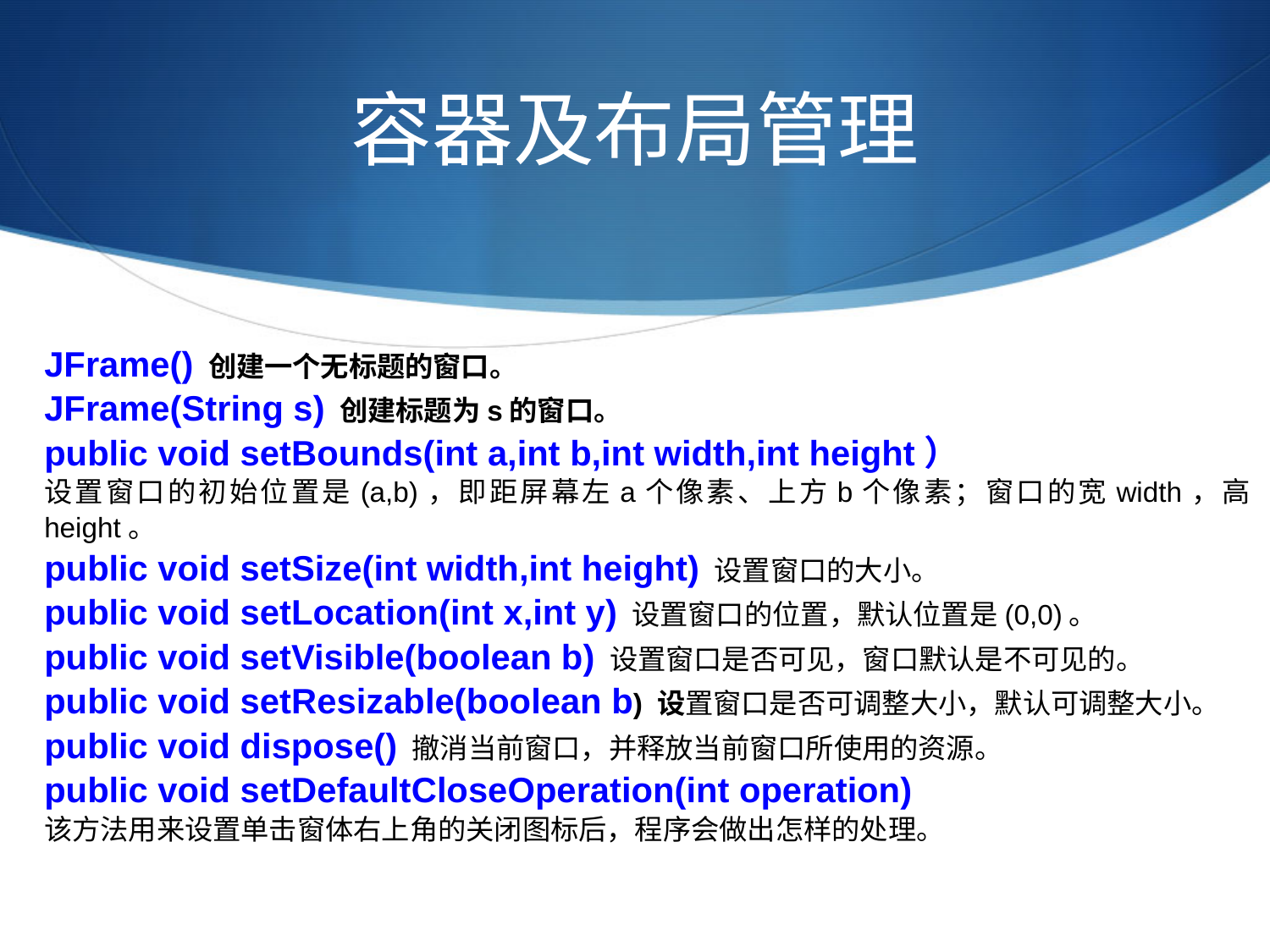

# 容器及布局管理
JFrame() 创建一个无标题的窗口。
JFrame(String s) 创建标题为s的窗口。
public void setBounds(int a,int b,int width,int height）
设置窗口的初始位置是(a,b)，即距屏幕左a个像素、上方b个像素；窗口的宽width，高height。
public void setSize(int width,int height) 设置窗口的大小。
public void setLocation(int x,int y) 设置窗口的位置，默认位置是(0,0)。
public void setVisible(boolean b) 设置窗口是否可见，窗口默认是不可见的。
public void setResizable(boolean b) 设置窗口是否可调整大小，默认可调整大小。
public void dispose() 撤消当前窗口，并释放当前窗口所使用的资源。
public void setDefaultCloseOperation(int operation)
该方法用来设置单击窗体右上角的关闭图标后，程序会做出怎样的处理。